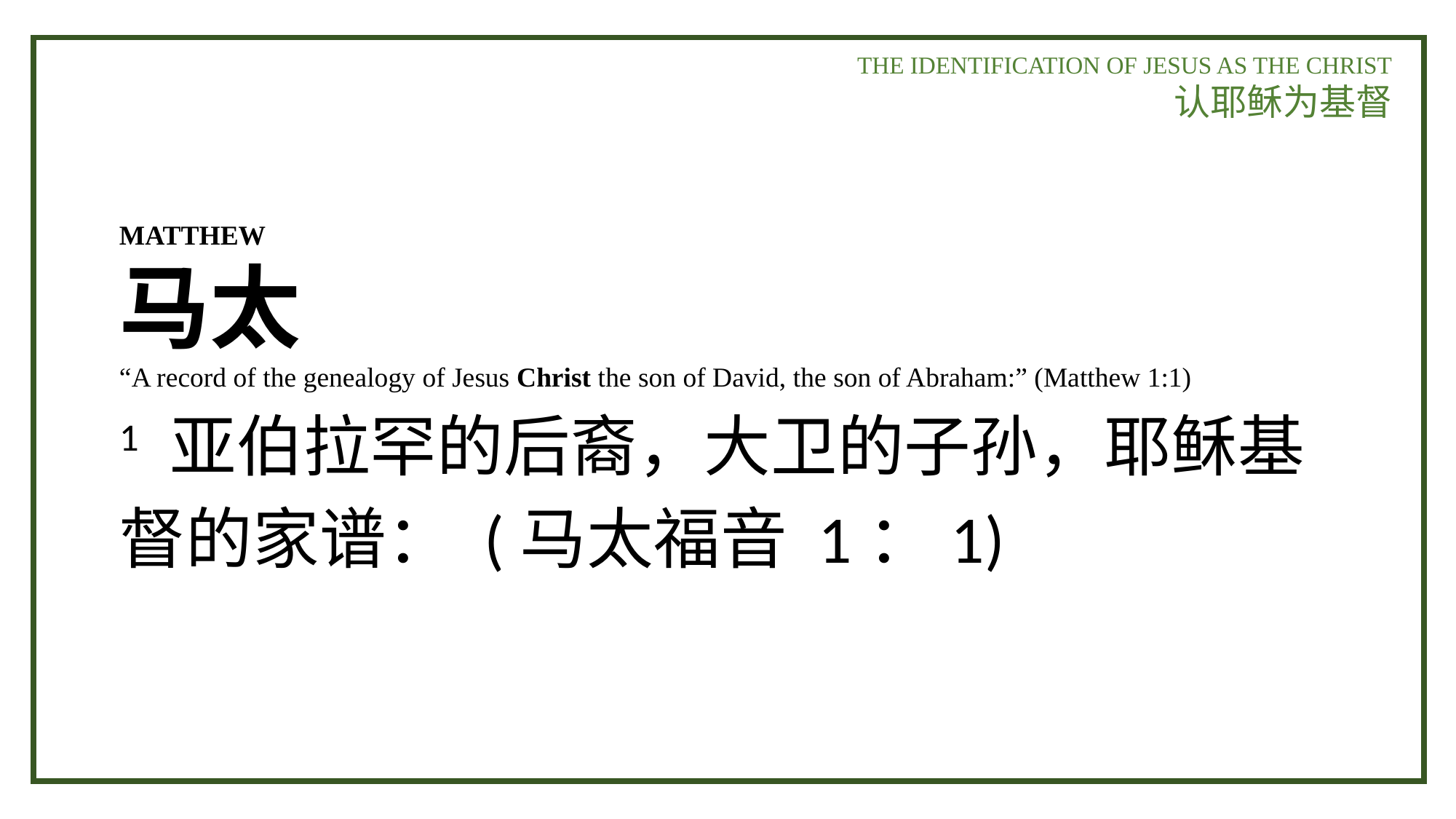

THE IDENTIFICATION OF JESUS AS THE CHRIST
认耶稣为基督
MATTHEW
马太
“A record of the genealogy of Jesus Christ the son of David, the son of Abraham:” (Matthew 1:1)
1 亚伯拉罕的后裔，大卫的子孙，耶稣基督的家谱： (马太福音 1：1)